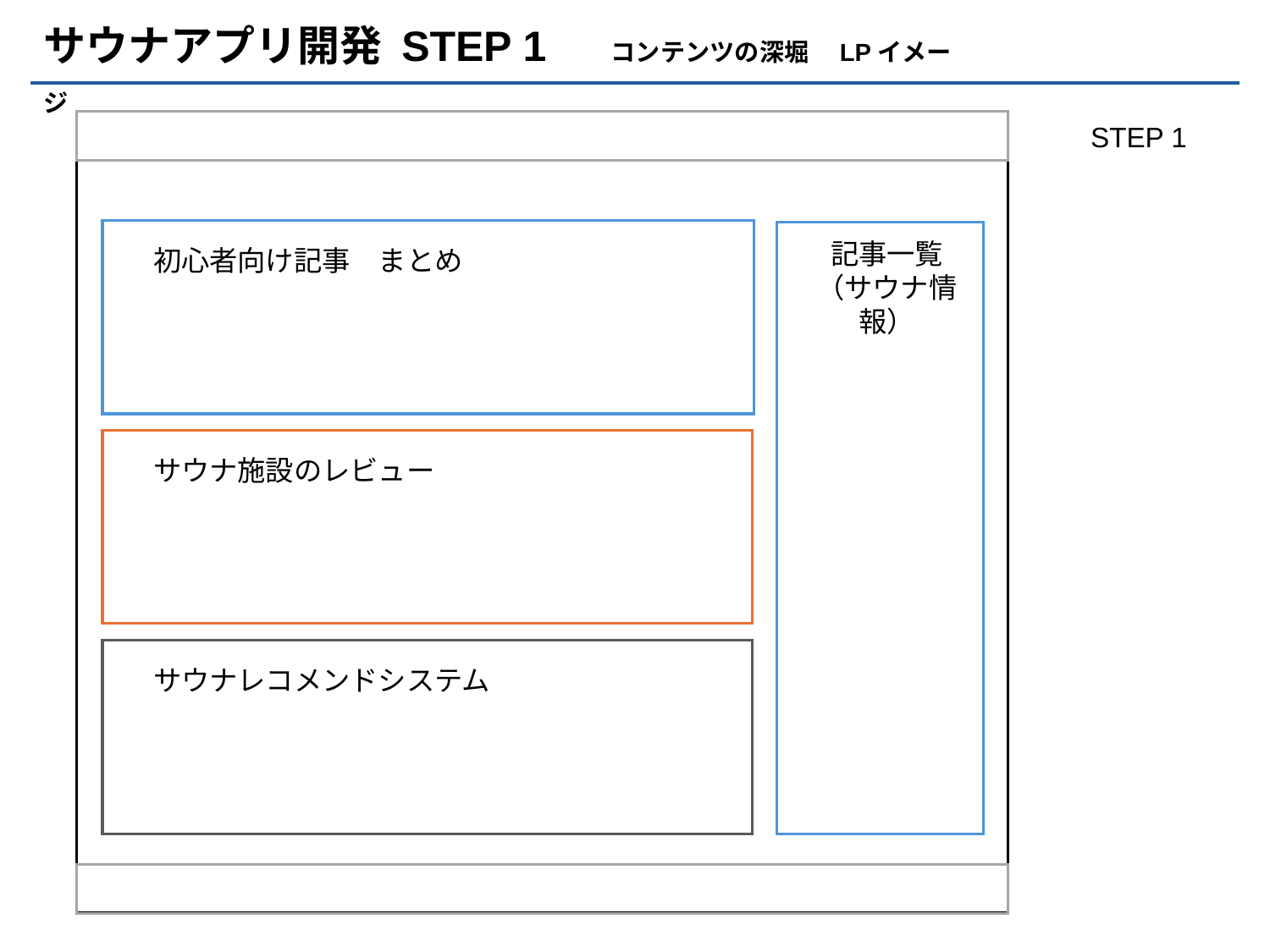

サウナアプリ開発 STEP 1 　コンテンツの深堀　LPイメージ

初心者向け記事　まとめ

記事一覧
（サウナ情報）

サウナ施設のレビュー

サウナレコメンドシステム
STEP 1